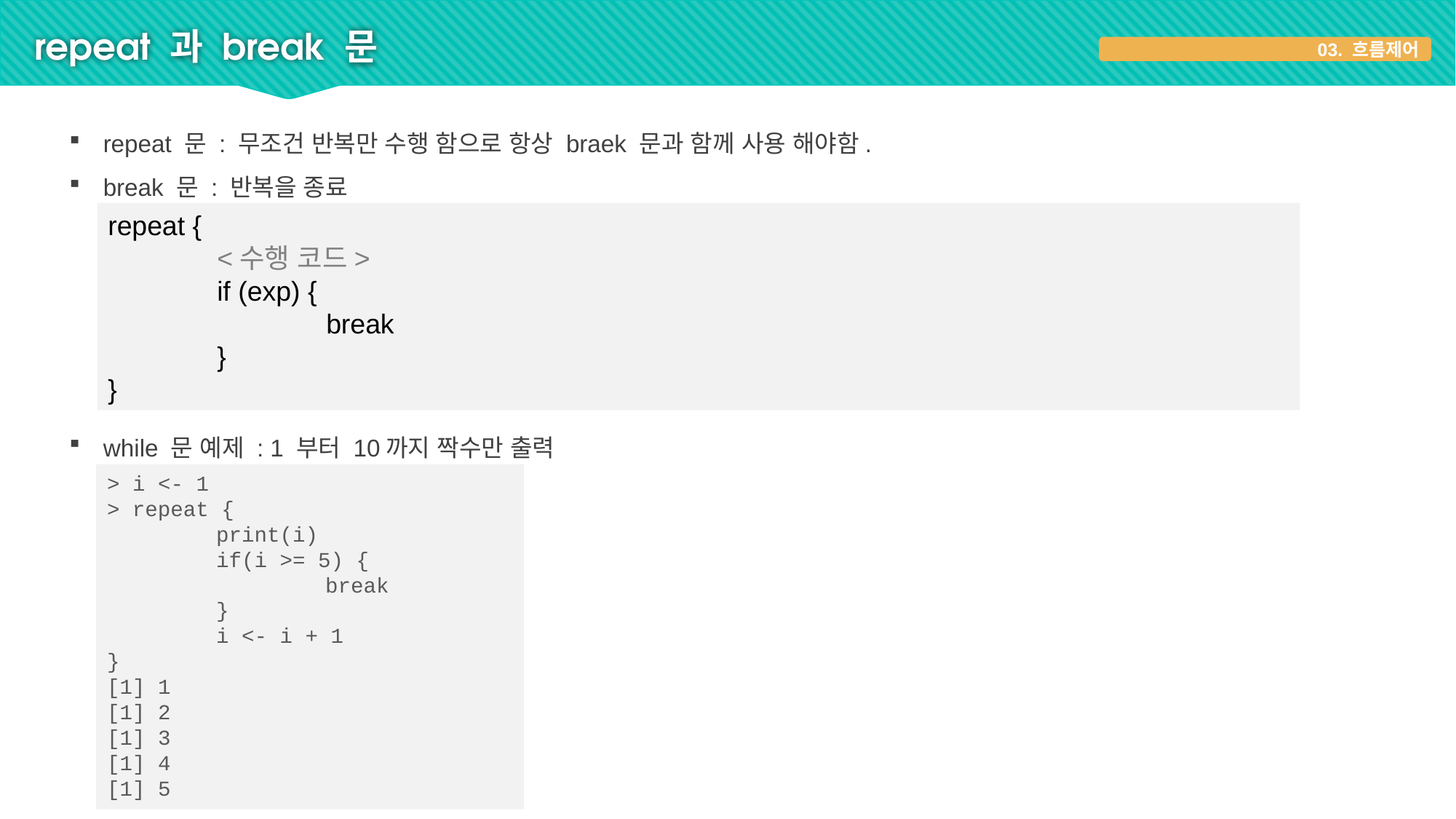

# repeat 과 break 문
03. 흐름제어
repeat 문 : 무조건 반복만 수행 함으로 항상 braek 문과 함께 사용 해야함.
break 문 : 반복을 종료
repeat {
	<수행 코드>
	if (exp) {
		break
	}
}
while 문 예제 : 1 부터 10까지 짝수만 출력
> i <- 1
> repeat {
	print(i)
	if(i >= 5) {
		break
	}
	i <- i + 1
}
[1] 1
[1] 2
[1] 3
[1] 4
[1] 5